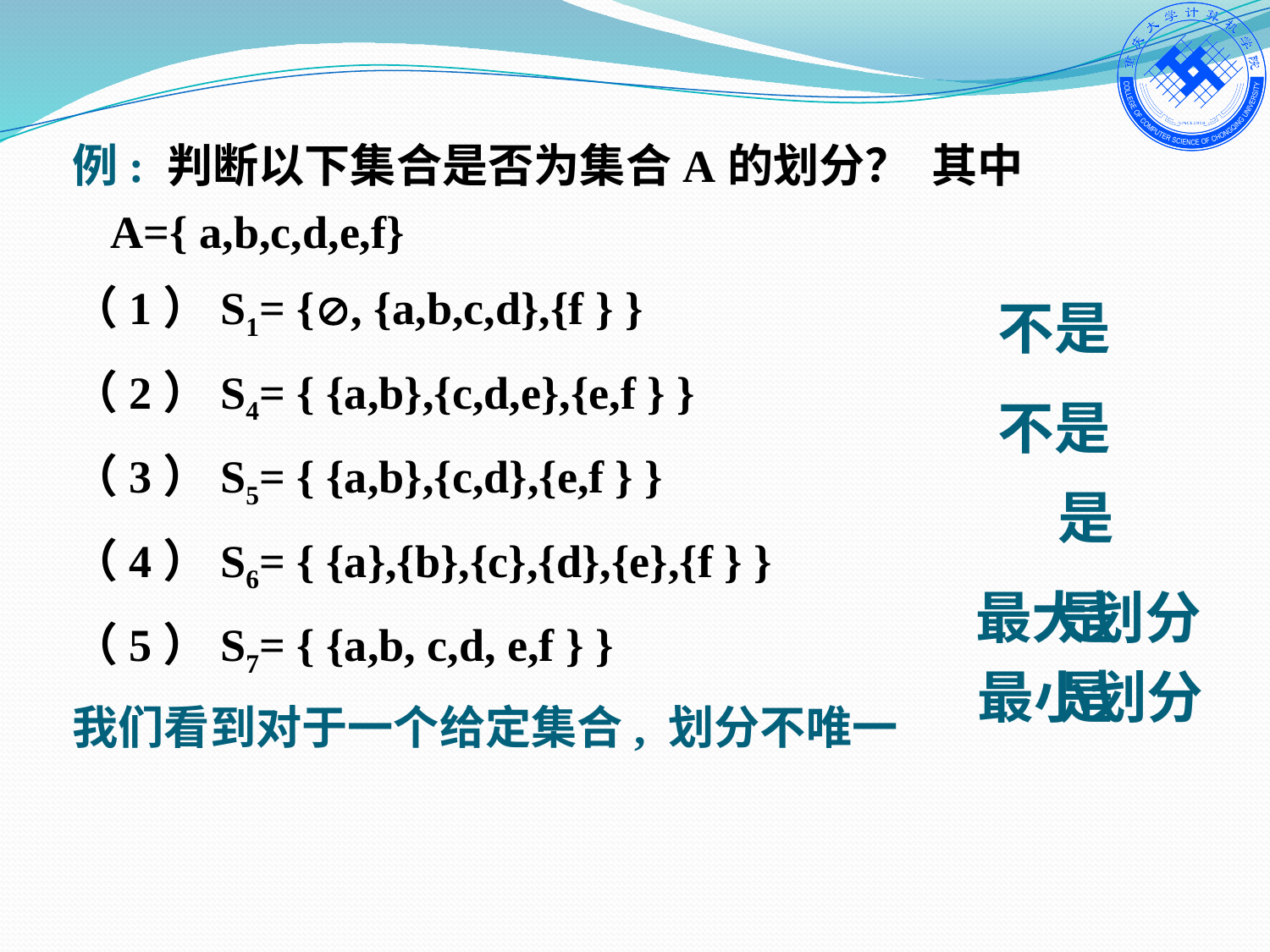

例: 判断以下集合是否为集合A的划分？  其中A={ a,b,c,d,e,f}
（1）S1= {∅, {a,b,c,d},{f } }
（2）S4= { {a,b},{c,d,e},{e,f } }
（3）S5= { {a,b},{c,d},{e,f } }
（4）S6= { {a},{b},{c},{d},{e},{f } }
（5）S7= { {a,b, c,d, e,f } }
我们看到对于一个给定集合, 划分不唯一
不是
不是
是
最大划分
是
最小划分
是